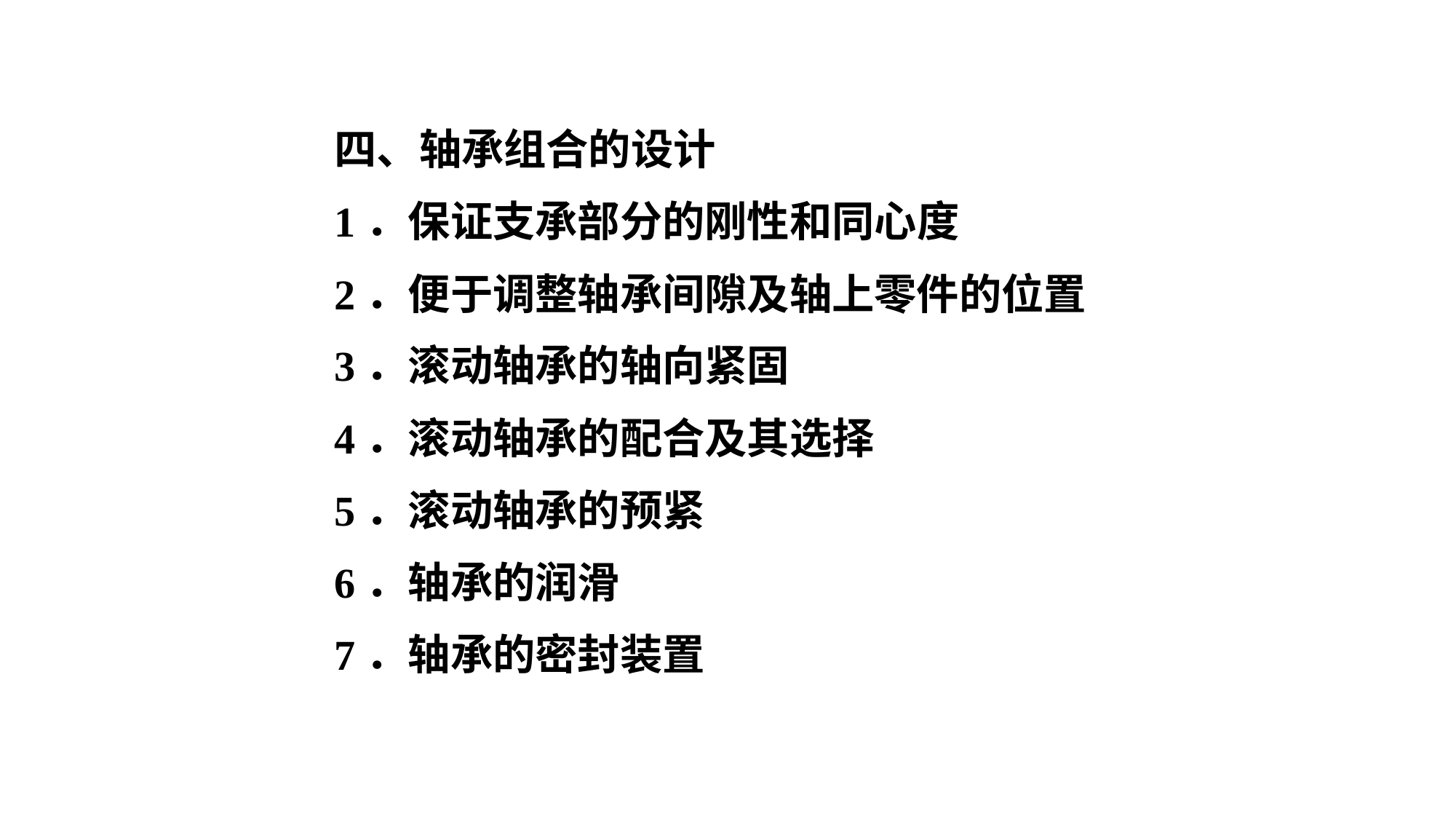

四、轴承组合的设计
1．保证支承部分的刚性和同心度
2．便于调整轴承间隙及轴上零件的位置
3．滚动轴承的轴向紧固
4．滚动轴承的配合及其选择
5．滚动轴承的预紧
6．轴承的润滑
7．轴承的密封装置